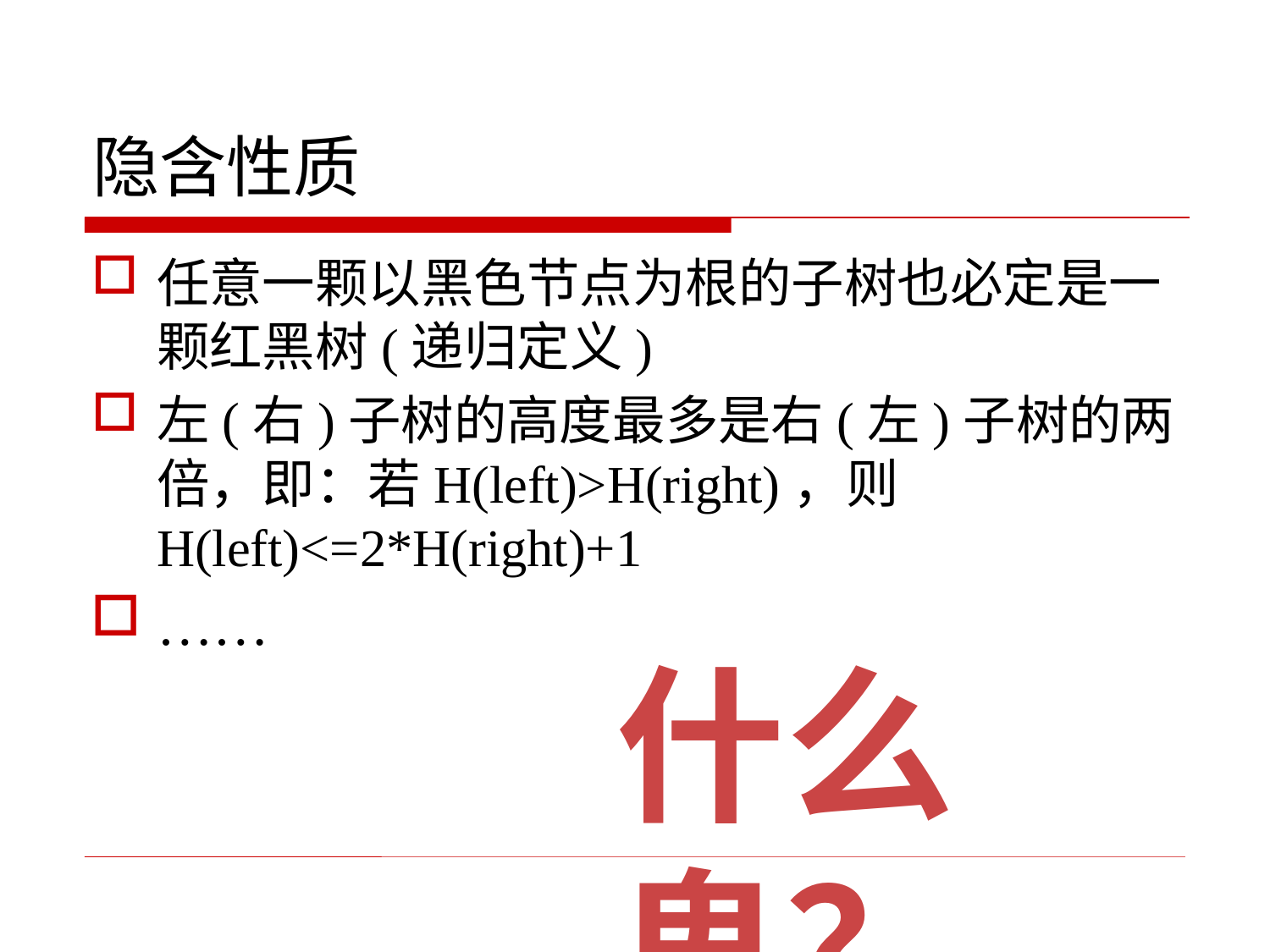

# 隐含性质
任意一颗以黑色节点为根的子树也必定是一颗红黑树(递归定义)
左(右)子树的高度最多是右(左)子树的两倍，即：若H(left)>H(right)，则 H(left)<=2*H(right)+1
……

什么鬼？